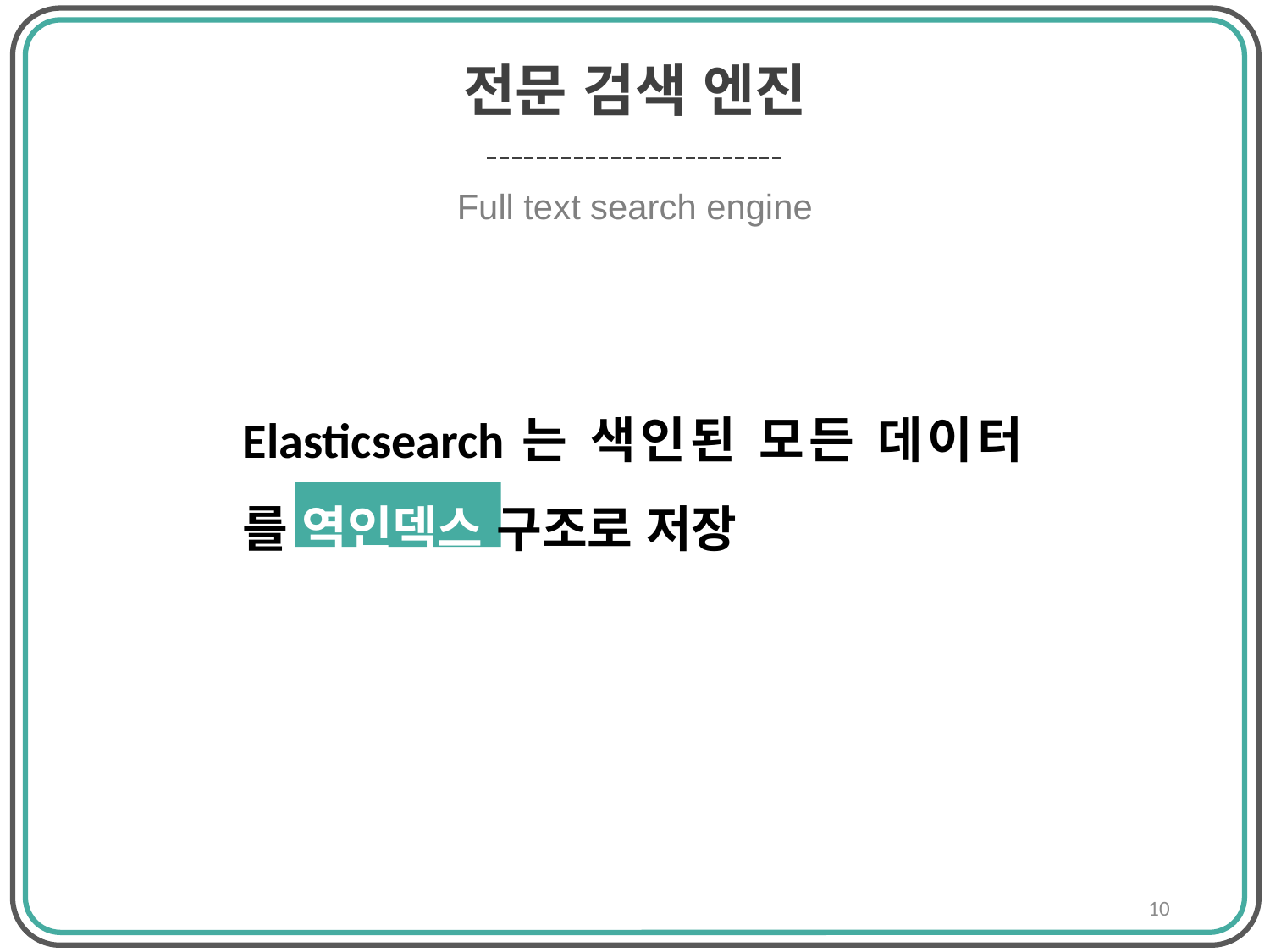

전문 검색 엔진
Full text search engine
Elasticsearch는 색인된 모든 데이터 를 역인덱스 구조로 저장

10